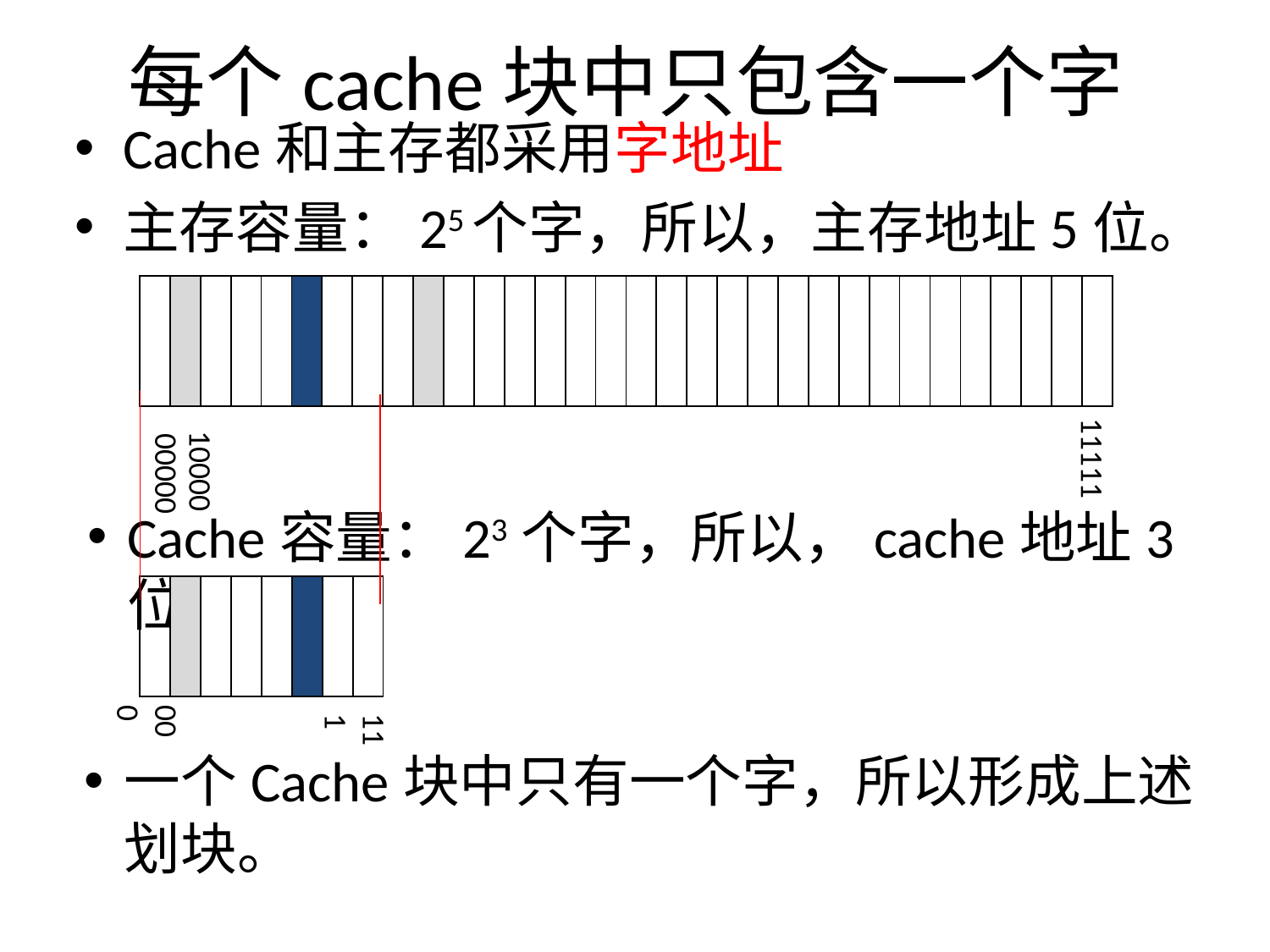

# 每个cache块中只包含一个字
Cache和主存都采用字地址
主存容量：25个字，所以，主存地址5位。
|  |  |  |  |  |  |  |  |  |  |  |  |  |  |  |  |  |  |  |  |  |  |  |  |  |  |  |  |  |  |  |  |
| --- | --- | --- | --- | --- | --- | --- | --- | --- | --- | --- | --- | --- | --- | --- | --- | --- | --- | --- | --- | --- | --- | --- | --- | --- | --- | --- | --- | --- | --- | --- | --- |
11111
10000
00000
Cache容量：23个字，所以，cache地址3位
|  |  |  |  |  |  |  |  |
| --- | --- | --- | --- | --- | --- | --- | --- |
000
111
一个Cache块中只有一个字，所以形成上述划块。